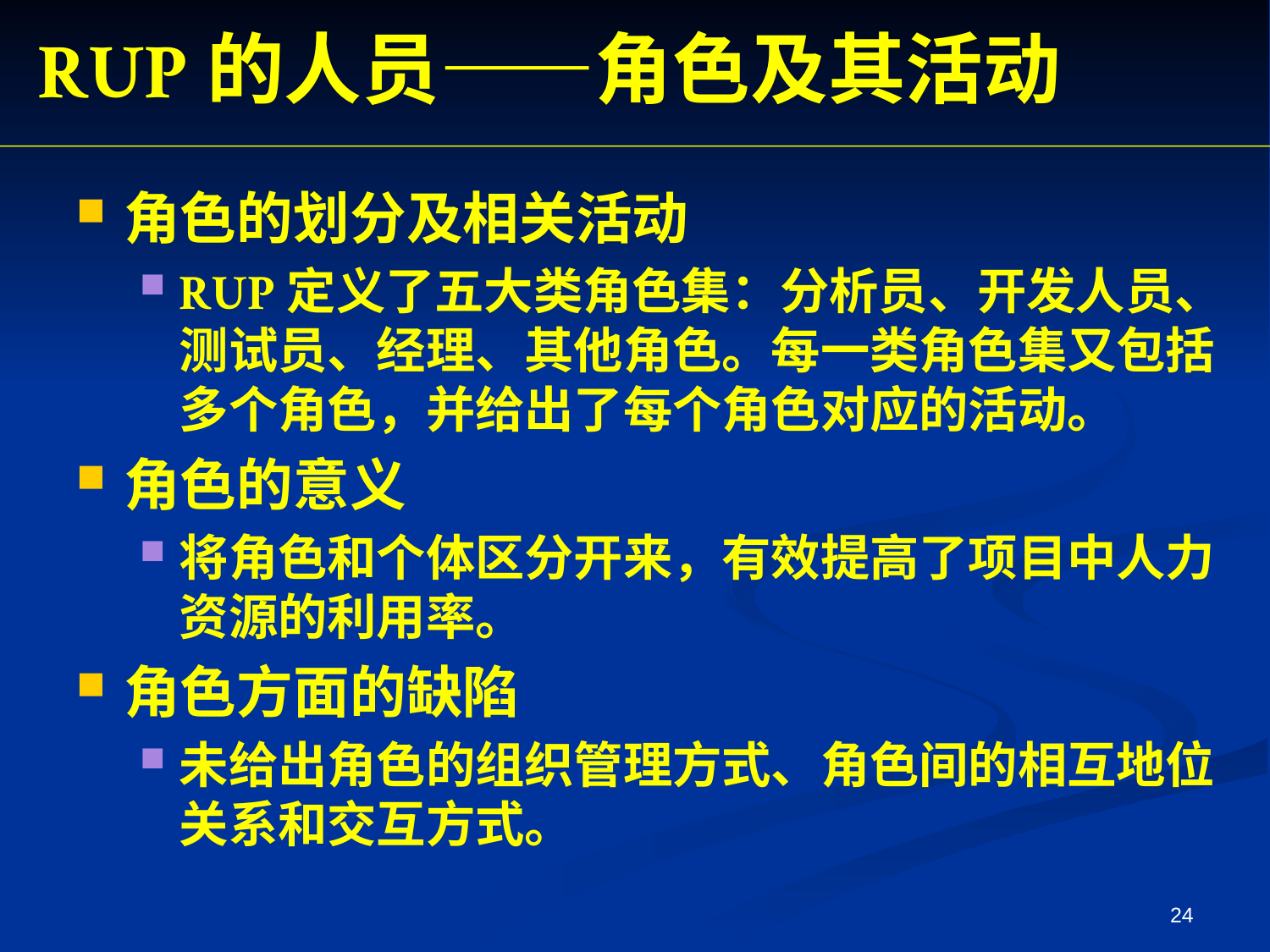

RUP的人员——角色及其活动

角色的划分及相关活动
RUP定义了五大类角色集：分析员、开发人员、测试员、经理、其他角色。每一类角色集又包括多个角色，并给出了每个角色对应的活动。
角色的意义
将角色和个体区分开来，有效提高了项目中人力资源的利用率。
角色方面的缺陷
未给出角色的组织管理方式、角色间的相互地位关系和交互方式。
24